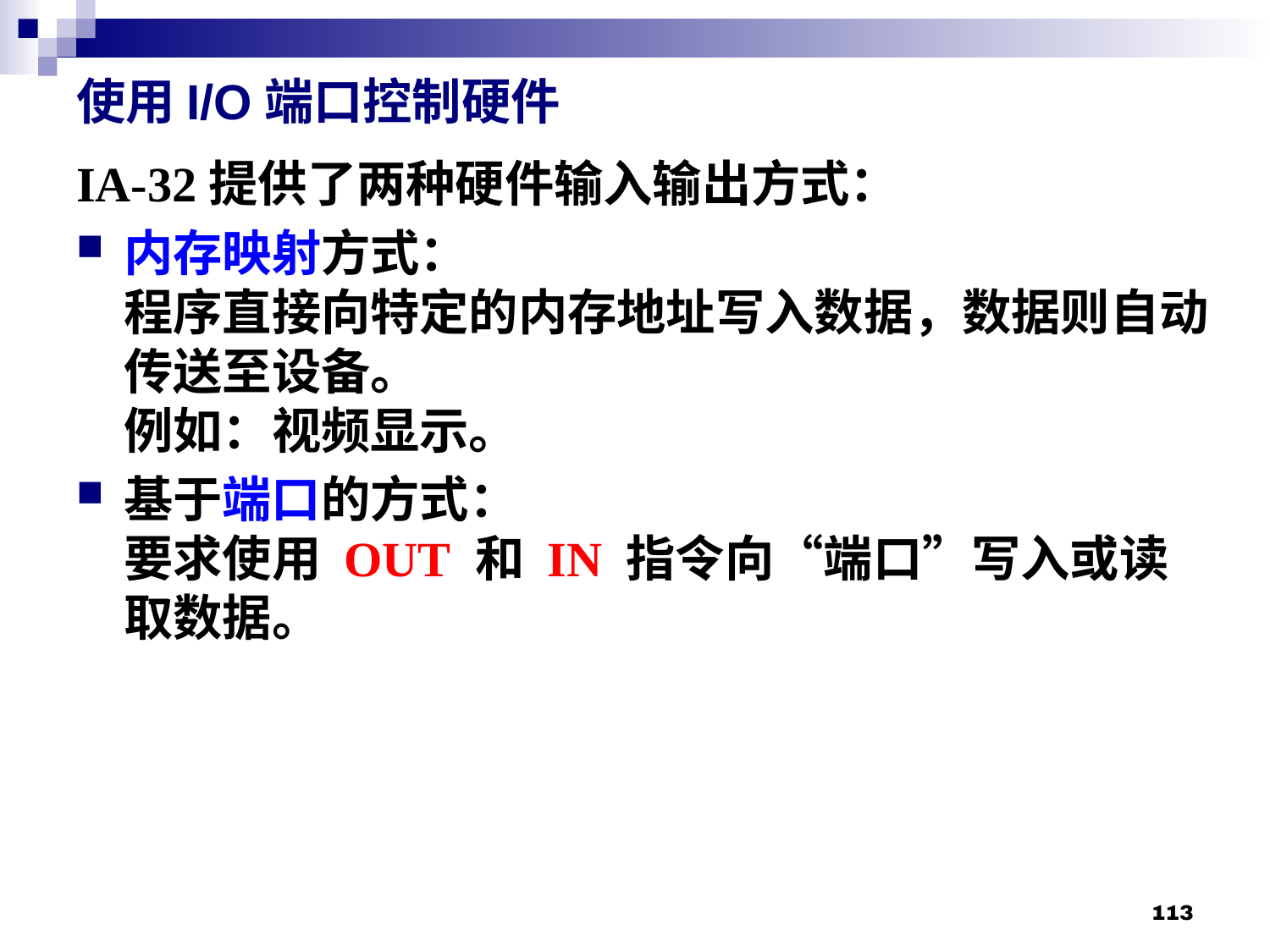

# 使用I/O端口控制硬件
IA-32提供了两种硬件输入输出方式：
内存映射方式：
程序直接向特定的内存地址写入数据，数据则自动传送至设备。
例如：视频显示。
基于端口的方式：
要求使用 OUT 和 IN 指令向“端口”写入或读取数据。
113